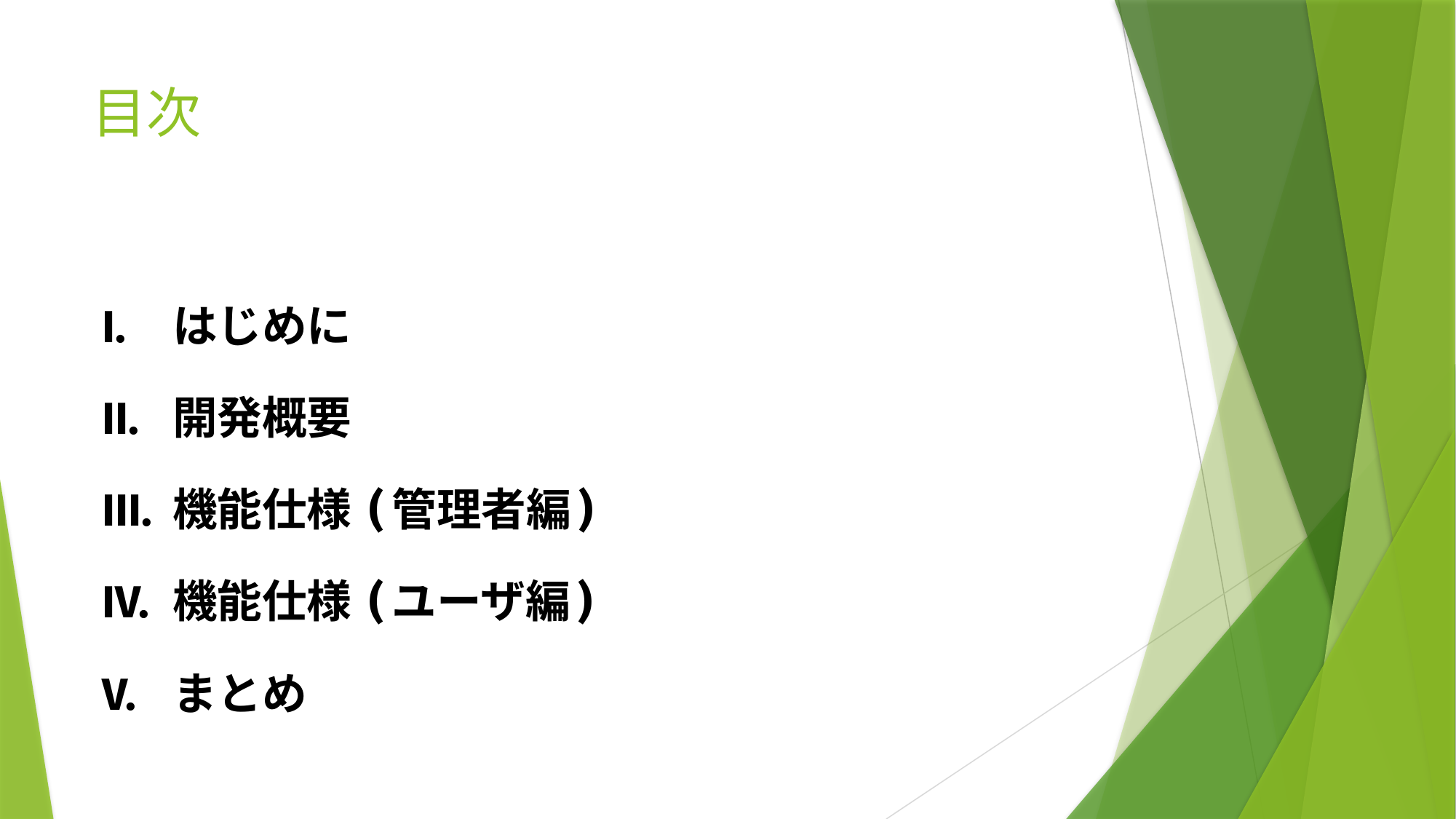

# 目次
 I.		はじめに
 II.	開発概要
 III.	機能仕様 (管理者編)
 IV.	機能仕様 (ユーザ編)
 V.	まとめ